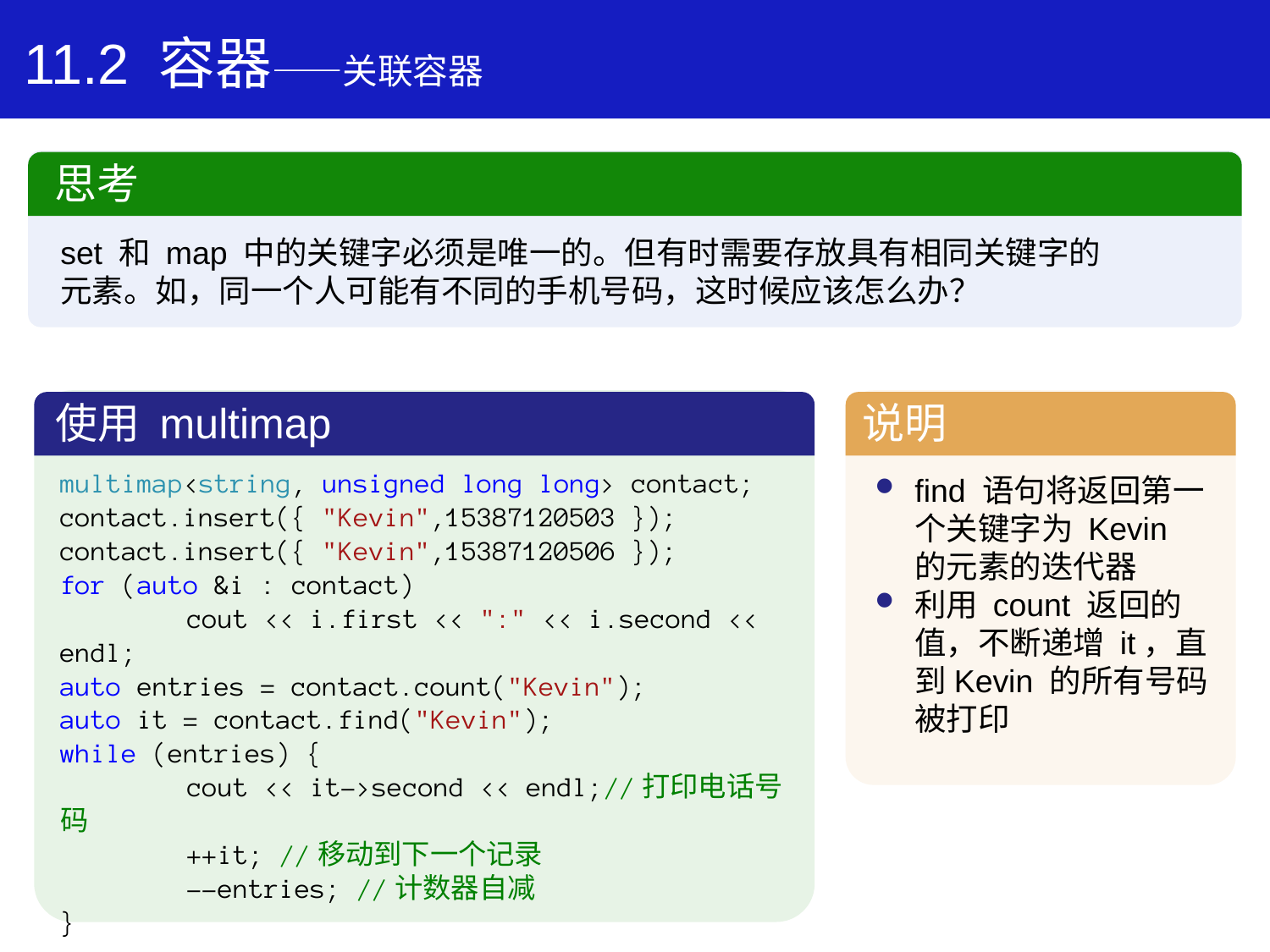

11.2 容器——关联容器
思考

set 和 map 中的关键字必须是唯一的。但有时需要存放具有相同关键字的元素。如，同一个人可能有不同的手机号码，这时候应该怎么办？
使用 multimap

说明

multimap<string, unsigned long long> contact;
contact.insert({ "Kevin",15387120503 });
contact.insert({ "Kevin",15387120506 });
for (auto &i : contact)
	cout << i.first << ":" << i.second << endl;
auto entries = contact.count("Kevin");
auto it = contact.find("Kevin");
while (entries) {
	cout << it->second << endl;//打印电话号码
	++it; //移动到下一个记录
	--entries; //计数器自减
}
find 语句将返回第一个关键字为 Kevin 的元素的迭代器
利用 count 返回的值，不断递增 it，直到Kevin 的所有号码被打印
38